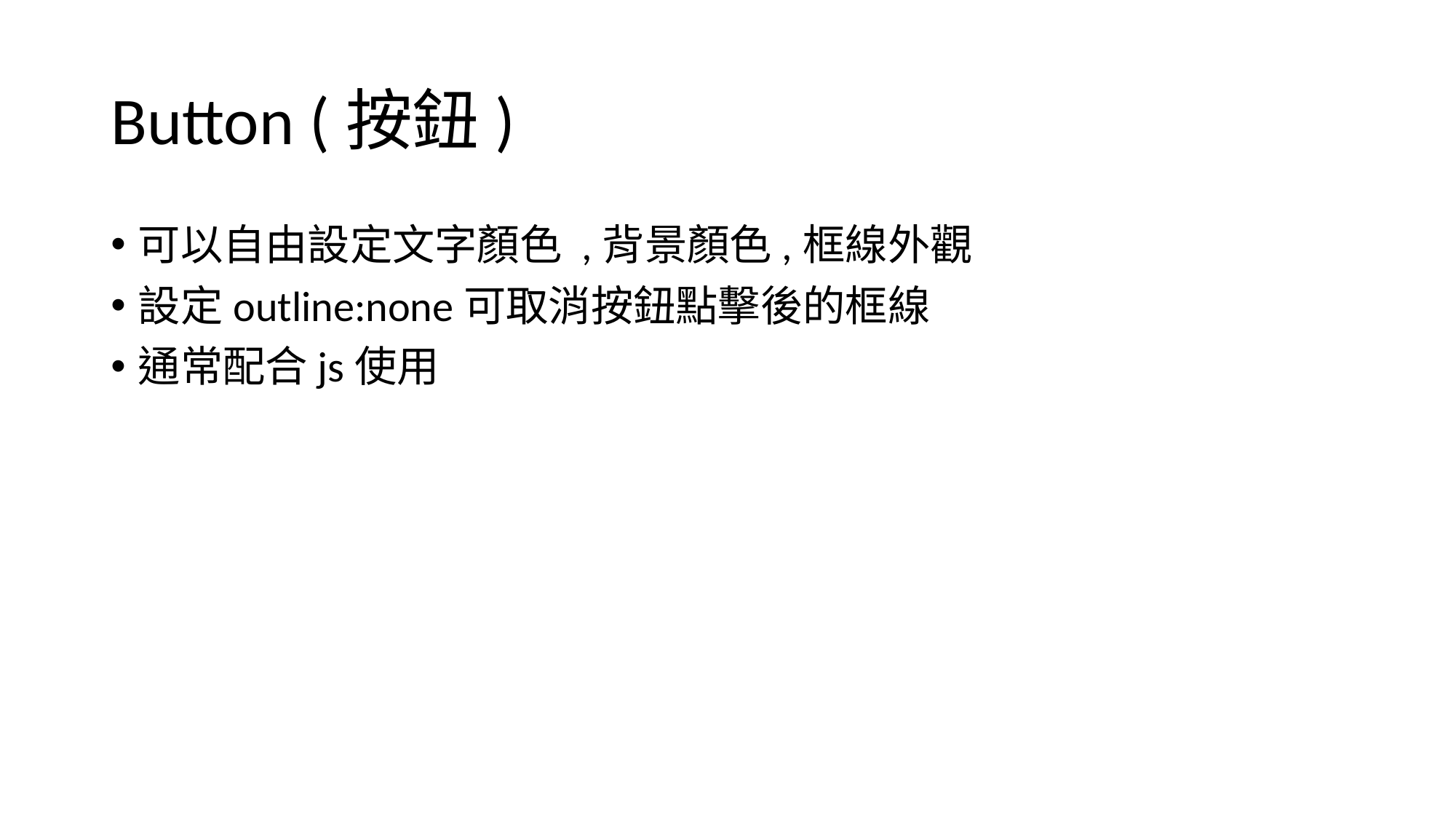

# Button (按鈕)
可以自由設定文字顏色 ,背景顏色,框線外觀
設定outline:none可取消按鈕點擊後的框線
通常配合js使用